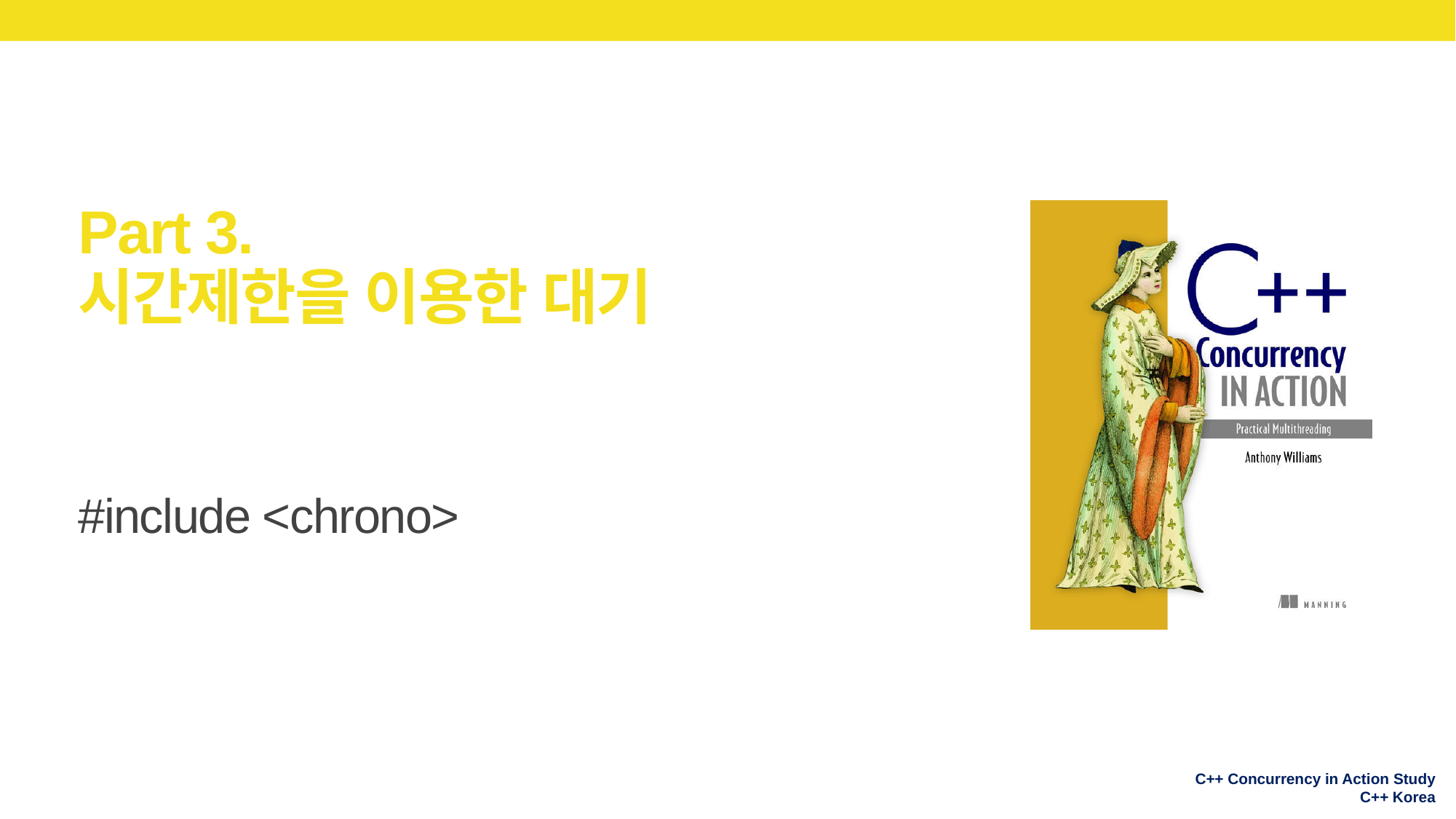

# Part 3. 시간제한을 이용한 대기
#include <chrono>
57